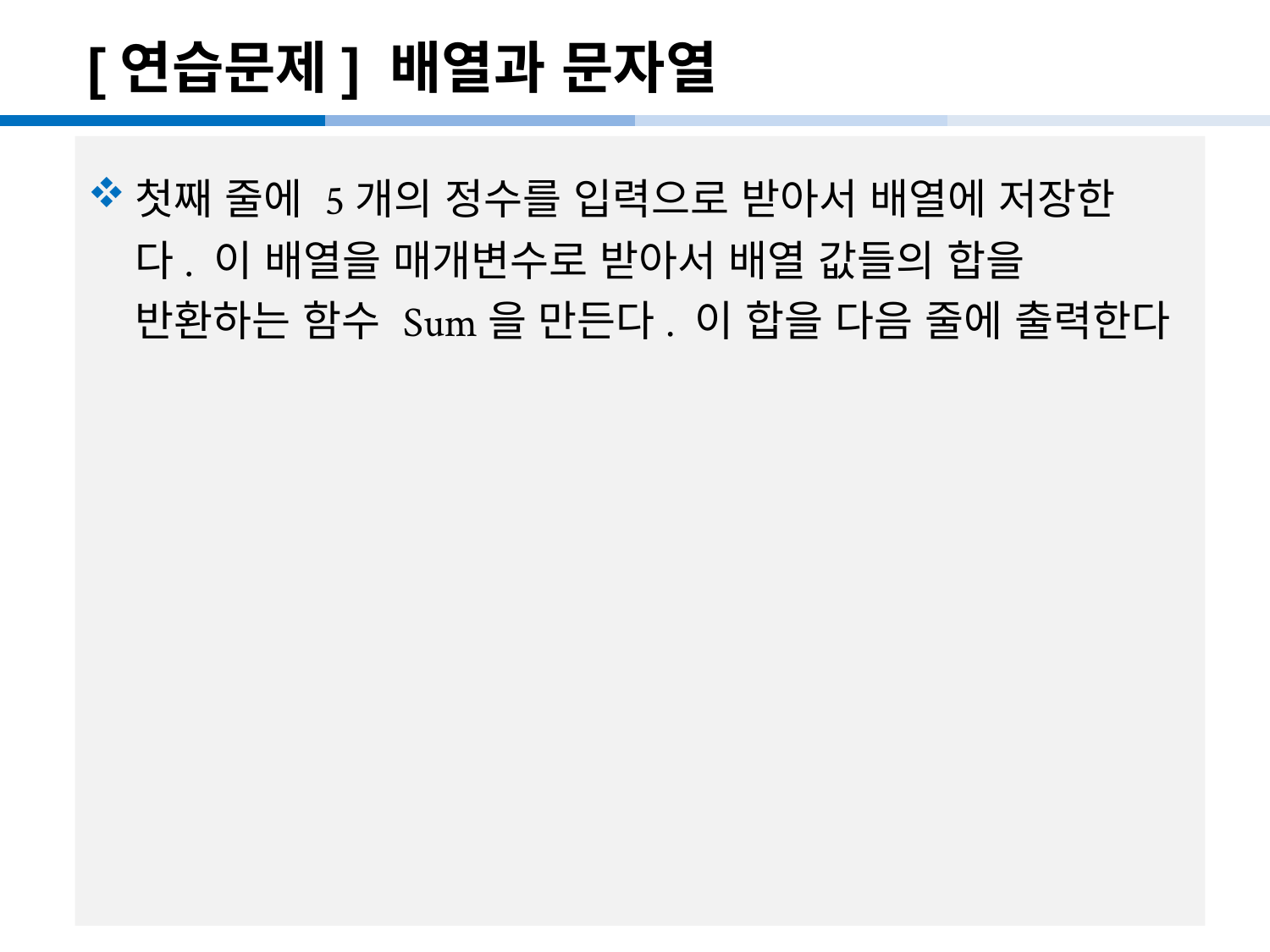

# [연습문제] 배열과 문자열
첫째 줄에 5개의 정수를 입력으로 받아서 배열에 저장한다. 이 배열을 매개변수로 받아서 배열 값들의 합을 반환하는 함수 Sum을 만든다. 이 합을 다음 줄에 출력한다